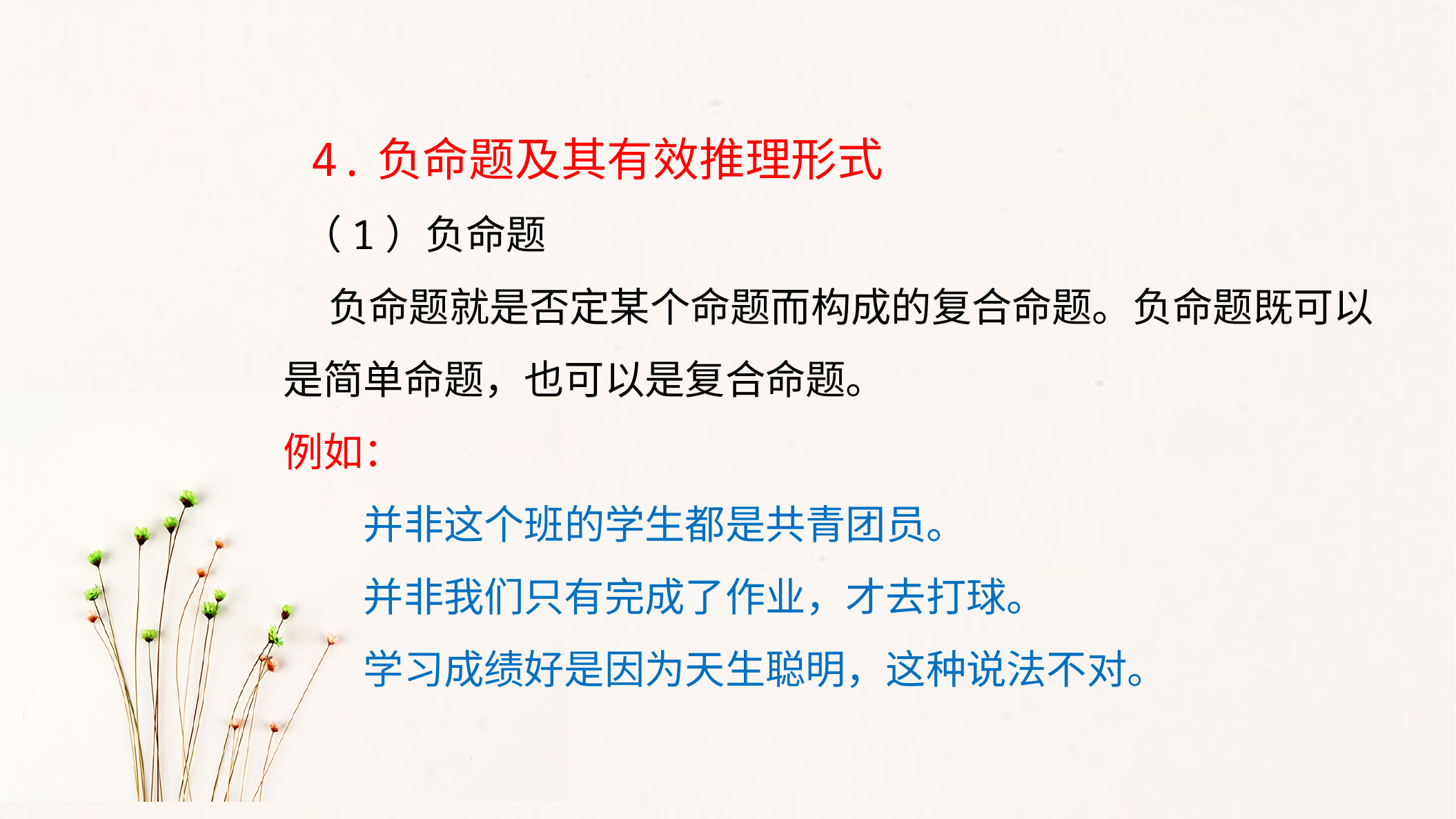

4.负命题及其有效推理形式
 （1）负命题
    负命题就是否定某个命题而构成的复合命题。负命题既可以是简单命题，也可以是复合命题。
例如：
　　并非这个班的学生都是共青团员。
　　并非我们只有完成了作业，才去打球。
　　学习成绩好是因为天生聪明，这种说法不对。